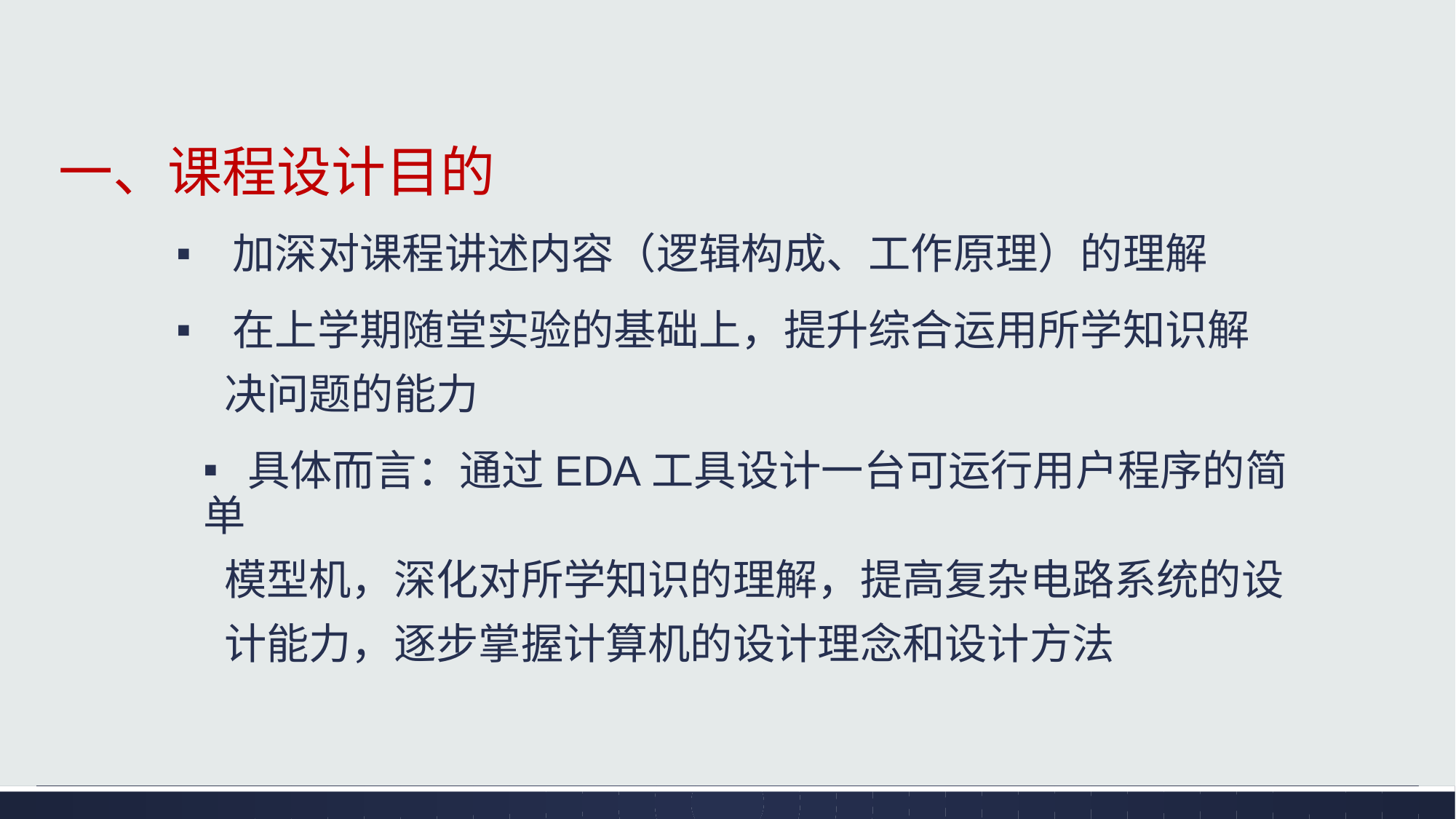

# 一、课程设计目的
  加深对课程讲述内容（逻辑构成、工作原理）的理解
  在上学期随堂实验的基础上，提升综合运用所学知识解
    决问题的能力
  具体而言：通过EDA工具设计一台可运行用户程序的简单
    模型机，深化对所学知识的理解，提高复杂电路系统的设
    计能力，逐步掌握计算机的设计理念和设计方法